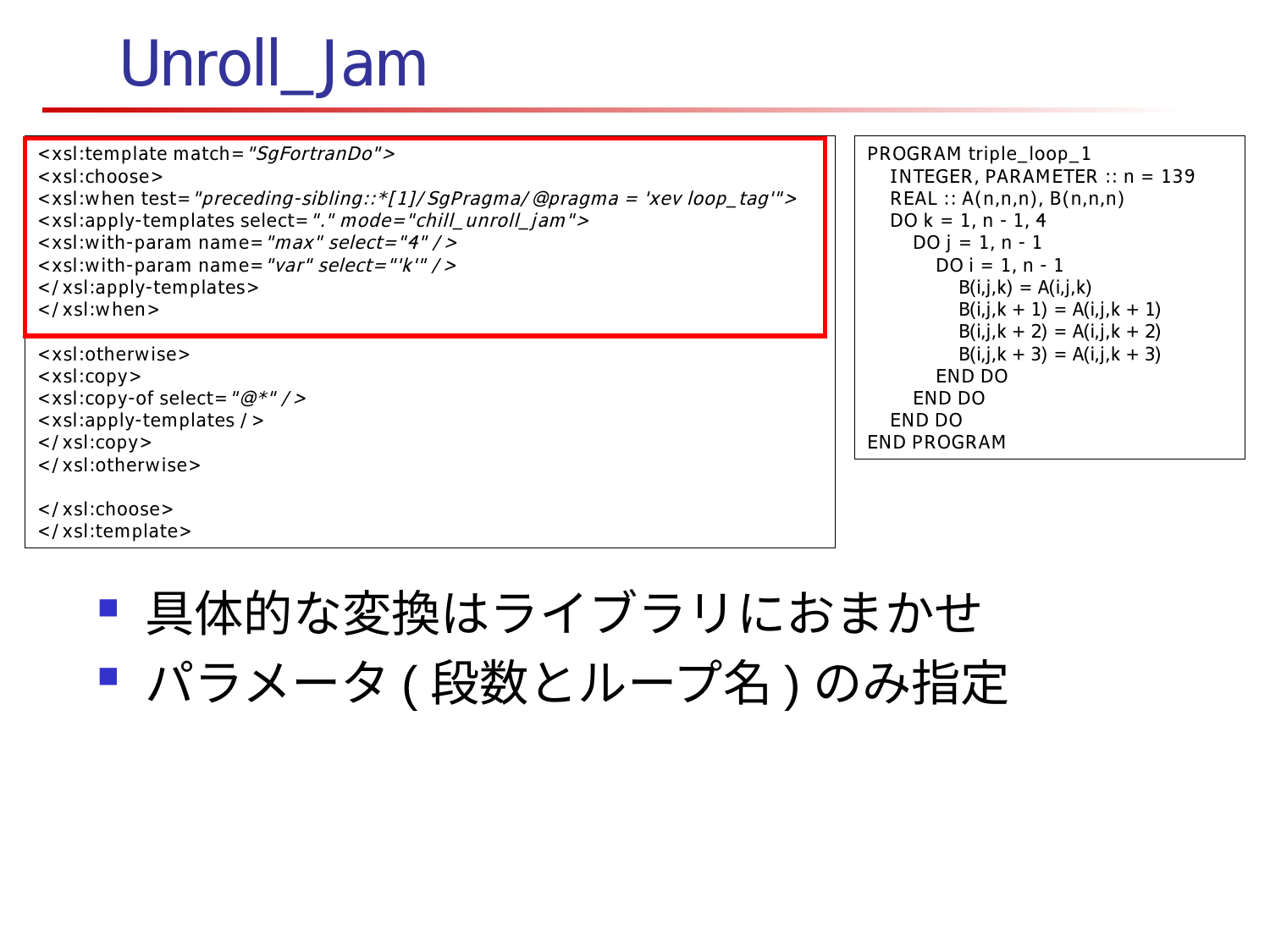

# Unroll_Jam
<xsl:template match="SgFortranDo">
<xsl:choose>
<xsl:when test="preceding-sibling::*[1]/SgPragma/@pragma = 'xev loop_tag'">
<xsl:apply-templates select="." mode="chill_unroll_jam">
<xsl:with-param name="max" select="4" />
<xsl:with-param name="var" select="'k'" />
</xsl:apply-templates>
</xsl:when>

<xsl:otherwise>
<xsl:copy>
<xsl:copy-of select="@*" />
<xsl:apply-templates />
</xsl:copy>
</xsl:otherwise>

</xsl:choose>
</xsl:template>
PROGRAM triple_loop_1
    INTEGER, PARAMETER :: n = 139
    REAL :: A(n,n,n), B(n,n,n)
    DO k = 1, n - 1, 4
        DO j = 1, n - 1
            DO i = 1, n - 1
                B(i,j,k) = A(i,j,k)
                B(i,j,k + 1) = A(i,j,k + 1)
                B(i,j,k + 2) = A(i,j,k + 2)
                B(i,j,k + 3) = A(i,j,k + 3)
            END DO
        END DO
    END DO
END PROGRAM

具体的な変換はライブラリにおまかせ
パラメータ(段数とループ名)のみ指定